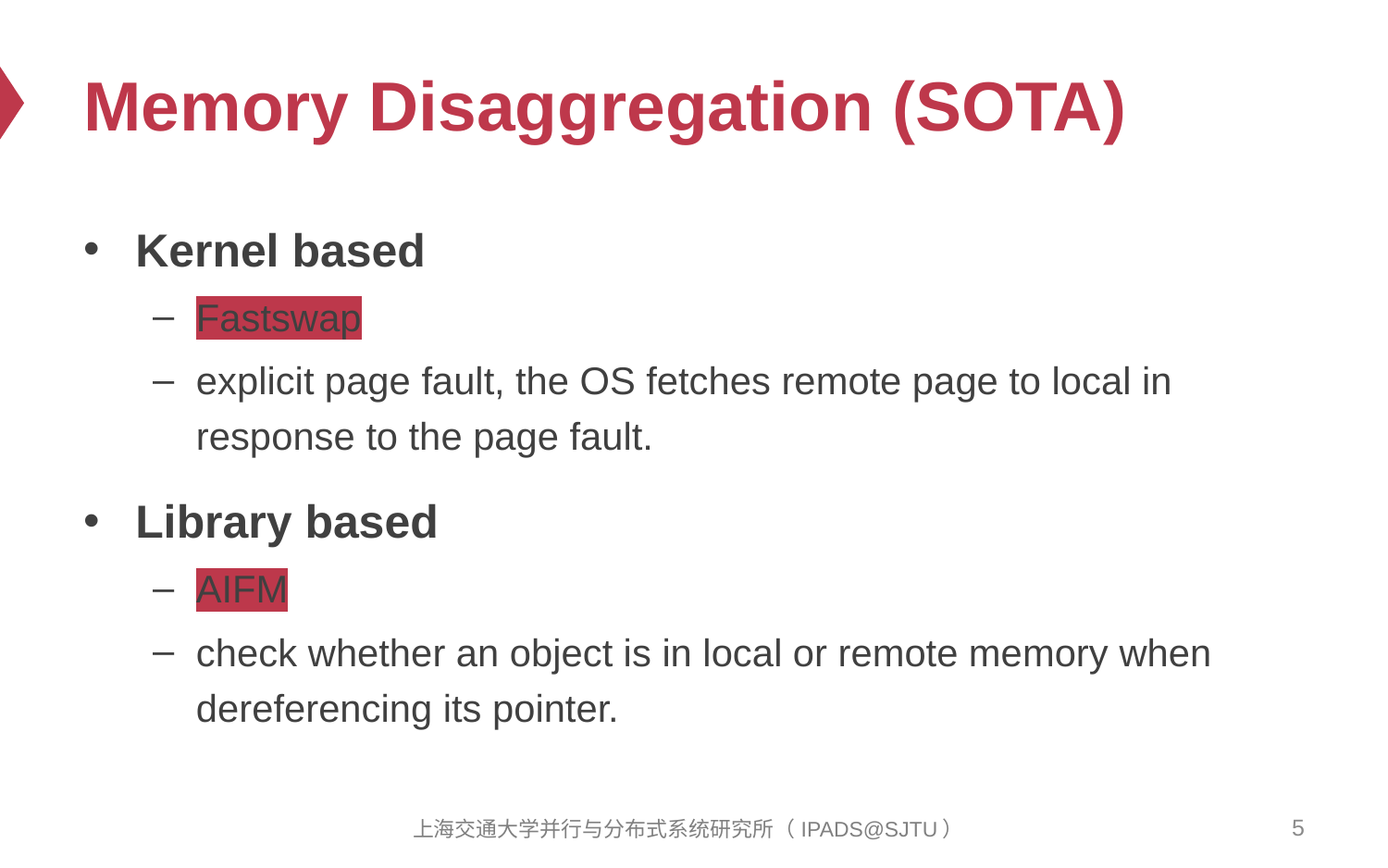

# Memory Disaggregation (SOTA)
Kernel based
Fastswap
explicit page fault, the OS fetches remote page to local in response to the page fault.
Library based
AIFM
check whether an object is in local or remote memory when dereferencing its pointer.
5
上海交通大学并行与分布式系统研究所（IPADS@SJTU）